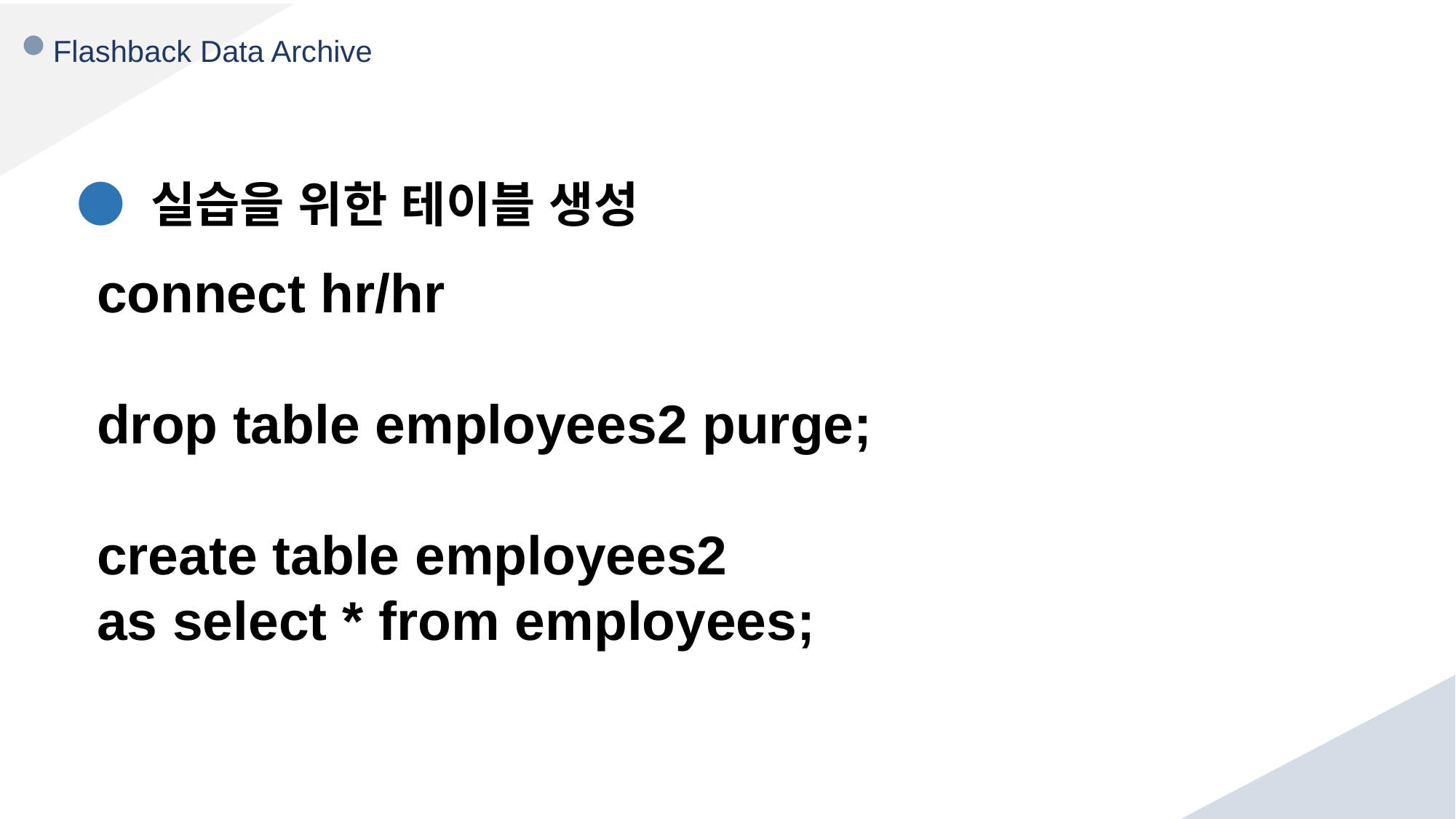

Flashback Data Archive

● 실습을 위한 테이블 생성
connect hr/hr

drop table employees2 purge;

create table employees2
as select * from employees;